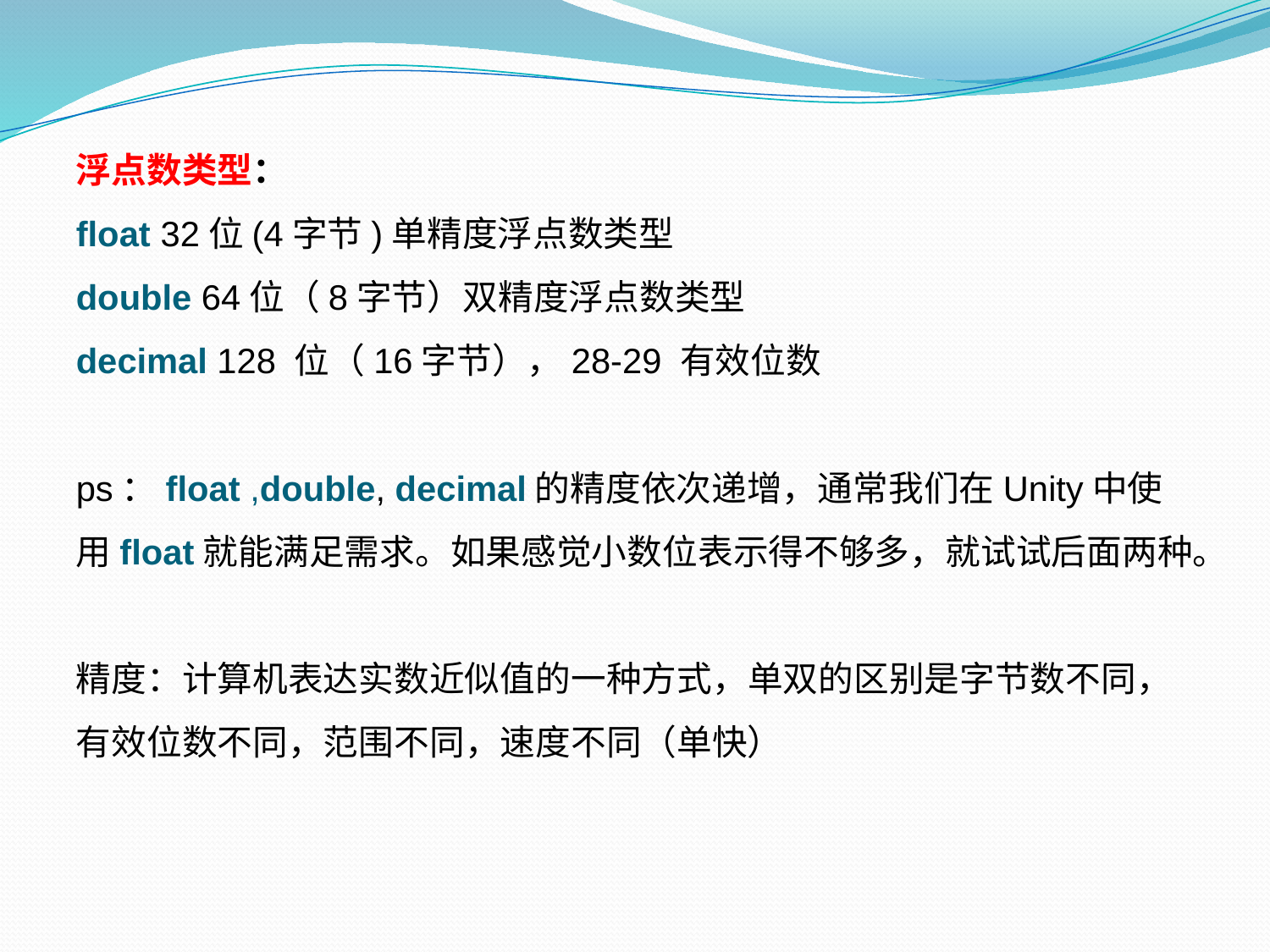

浮点数类型：
float 32位(4字节)单精度浮点数类型
double 64位（8字节）双精度浮点数类型
decimal 128 位（16字节），28-29 有效位数

ps：float ,double, decimal的精度依次递增，通常我们在Unity中使用float就能满足需求。如果感觉小数位表示得不够多，就试试后面两种。

精度：计算机表达实数近似值的一种方式，单双的区别是字节数不同，有效位数不同，范围不同，速度不同（单快）